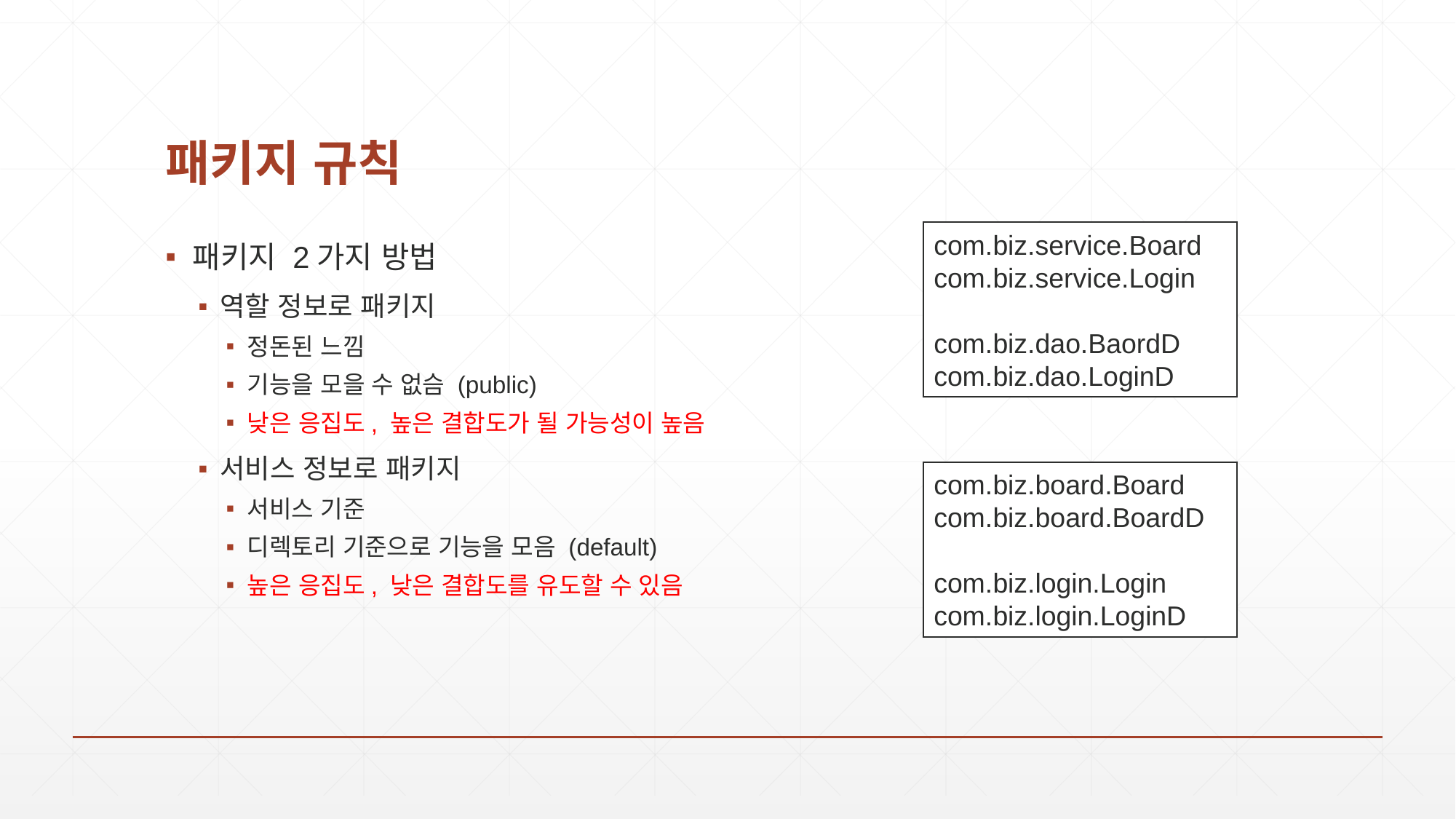

# 패키지 규칙
com.biz.service.Board
com.biz.service.Login

com.biz.dao.BaordD
com.biz.dao.LoginD
패키지 2가지 방법
역할 정보로 패키지
정돈된 느낌
기능을 모을 수 없슴 (public)
낮은 응집도, 높은 결합도가 될 가능성이 높음
서비스 정보로 패키지
서비스 기준
디렉토리 기준으로 기능을 모음 (default)
높은 응집도, 낮은 결합도를 유도할 수 있음

com.biz.board.Board
com.biz.board.BoardD

com.biz.login.Login
com.biz.login.LoginD